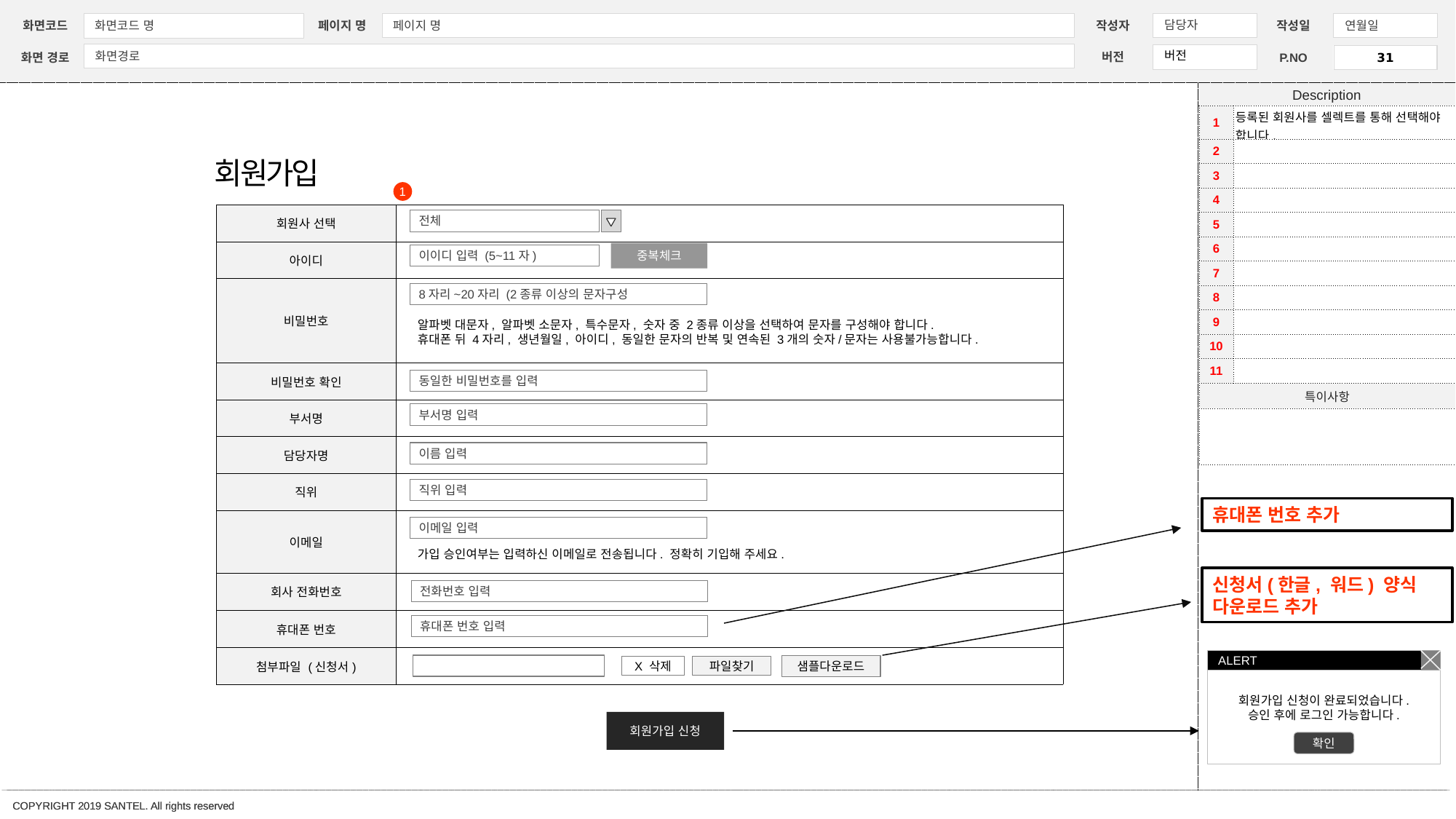

| 1 | 등록된 회원사를 셀렉트를 통해 선택해야 합니다. |
| --- | --- |
| 2 |  |
| 3 |  |
| 4 |  |
| 5 |  |
| 6 |  |
| 7 |  |
| 8 |  |
| 9 |  |
| 10 |  |
| 11 |  |
| 특이사항 |  |
|  |  |
회원가입
1
| 회원사 선택 |  |
| --- | --- |
| 아이디 |  |
| 비밀번호 |  |
| 비밀번호 확인 |  |
| 부서명 |  |
| 담당자명 |  |
| 직위 |  |
| 이메일 |  |
| 회사 전화번호 |  |
| 휴대폰 번호 |  |
| 첨부파일 (신청서) |  |
전체

중복체크
이이디 입력 (5~11자)
8자리~20자리 (2종류 이상의 문자구성
알파벳 대문자, 알파벳 소문자, 특수문자, 숫자 중 2종류 이상을 선택하여 문자를 구성해야 합니다.
휴대폰 뒤 4자리, 생년월일, 아이디, 동일한 문자의 반복 및 연속된 3개의 숫자/문자는 사용불가능합니다.
동일한 비밀번호를 입력
부서명 입력
이름 입력
직위 입력
휴대폰 번호 추가
이메일 입력
가입 승인여부는 입력하신 이메일로 전송됩니다. 정확히 기입해 주세요.
신청서(한글, 워드) 양식 다운로드 추가
전화번호 입력
휴대폰 번호 입력
ALERT

회원가입 신청이 완료되었습니다.
승인 후에 로그인 가능합니다.

샘플다운로드
X 삭제
파일찾기
회원가입 신청
확인